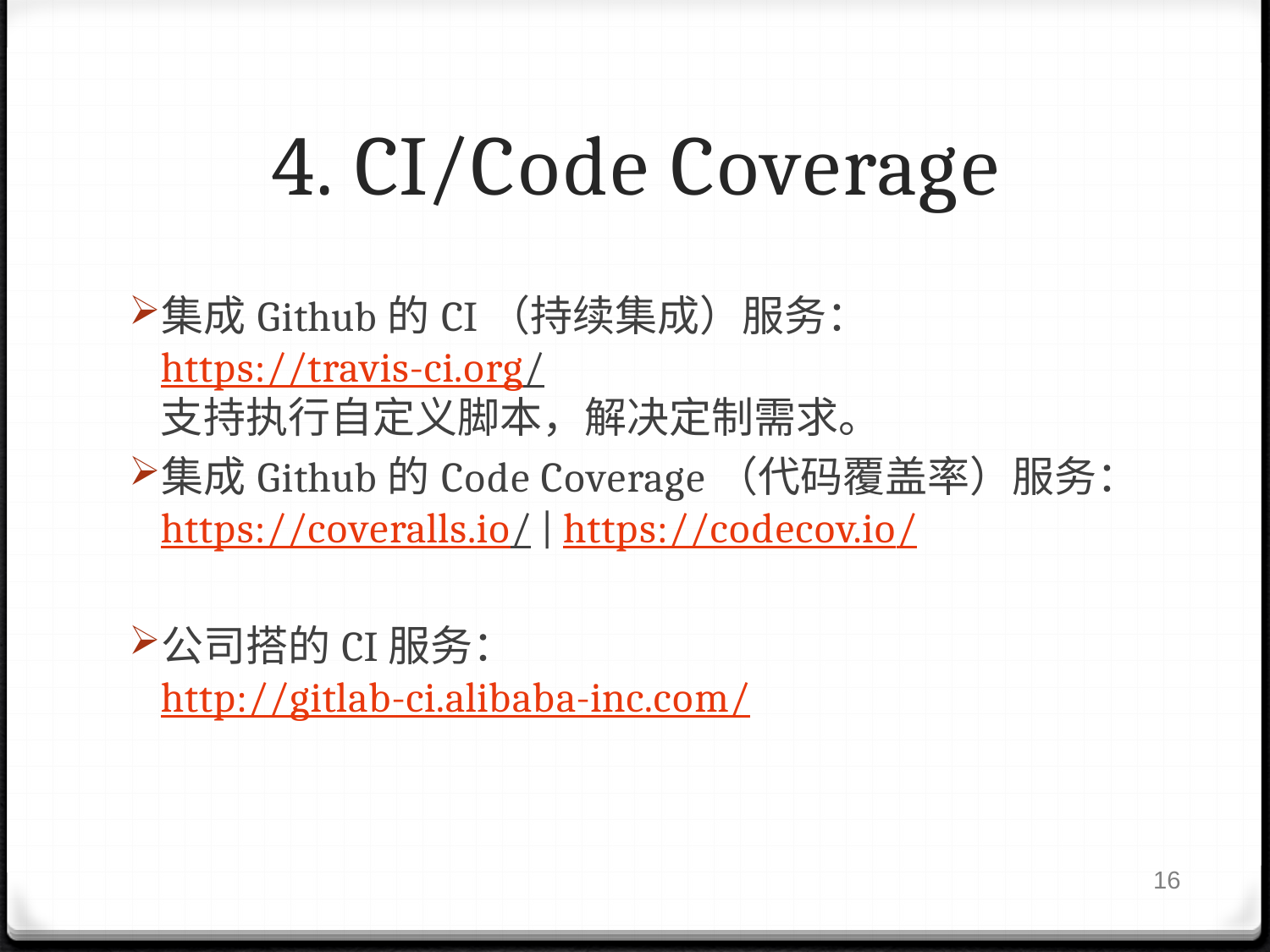

# 4. CI/Code Coverage
集成Github的CI（持续集成）服务：
https://travis-ci.org/
支持执行自定义脚本，解决定制需求。
集成Github的Code Coverage（代码覆盖率）服务：
https://coveralls.io/ | https://codecov.io/

公司搭的CI服务：
http://gitlab-ci.alibaba-inc.com/

16